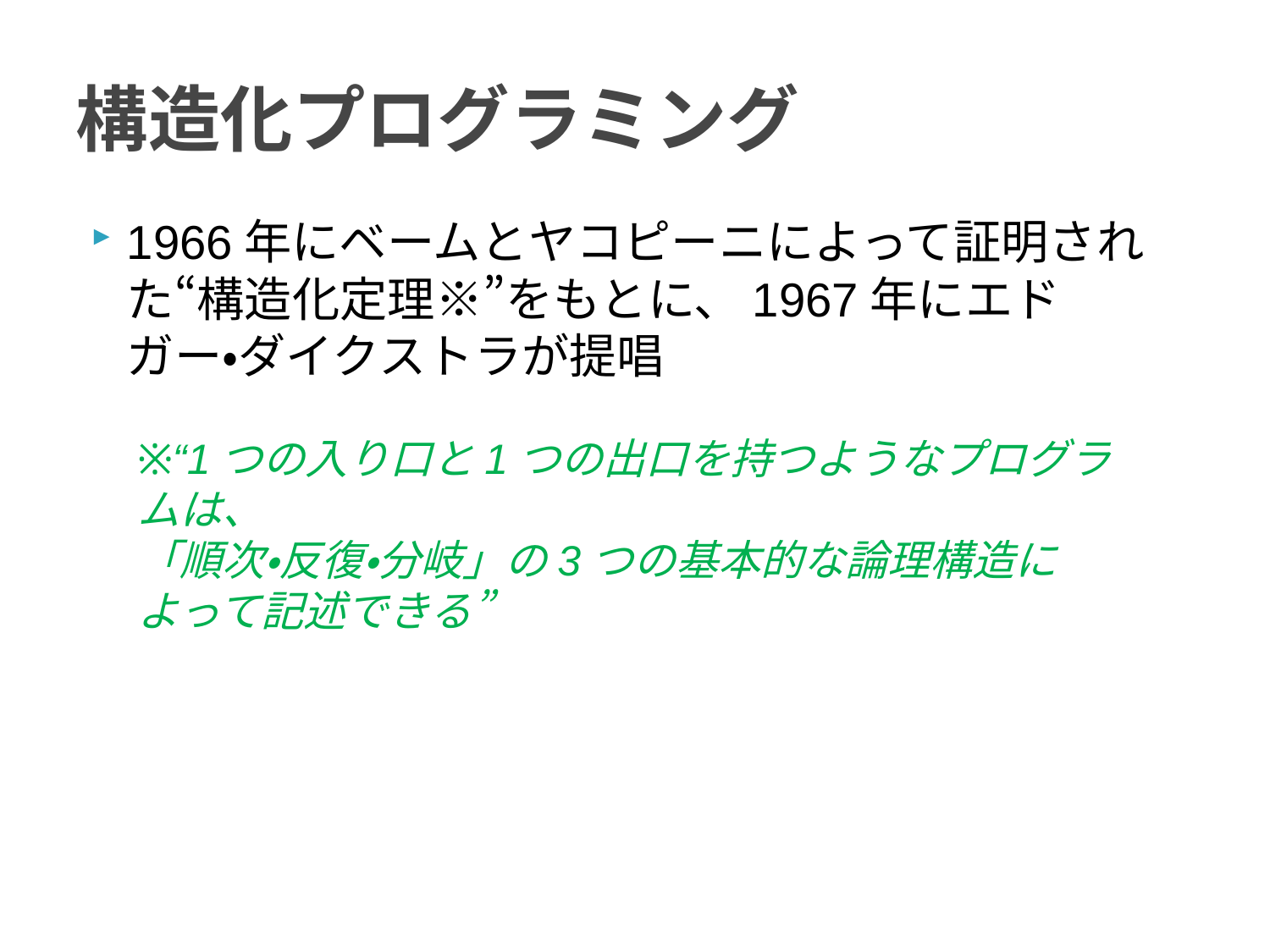

# 構造化プログラミング
1966年にベームとヤコピーニによって証明された“構造化定理※”をもとに、1967年にエドガー・ダイクストラが提唱
※“1つの入り口と1つの出口を持つようなプログラムは、
「順次・反復・分岐」の3つの基本的な論理構造によって記述できる”